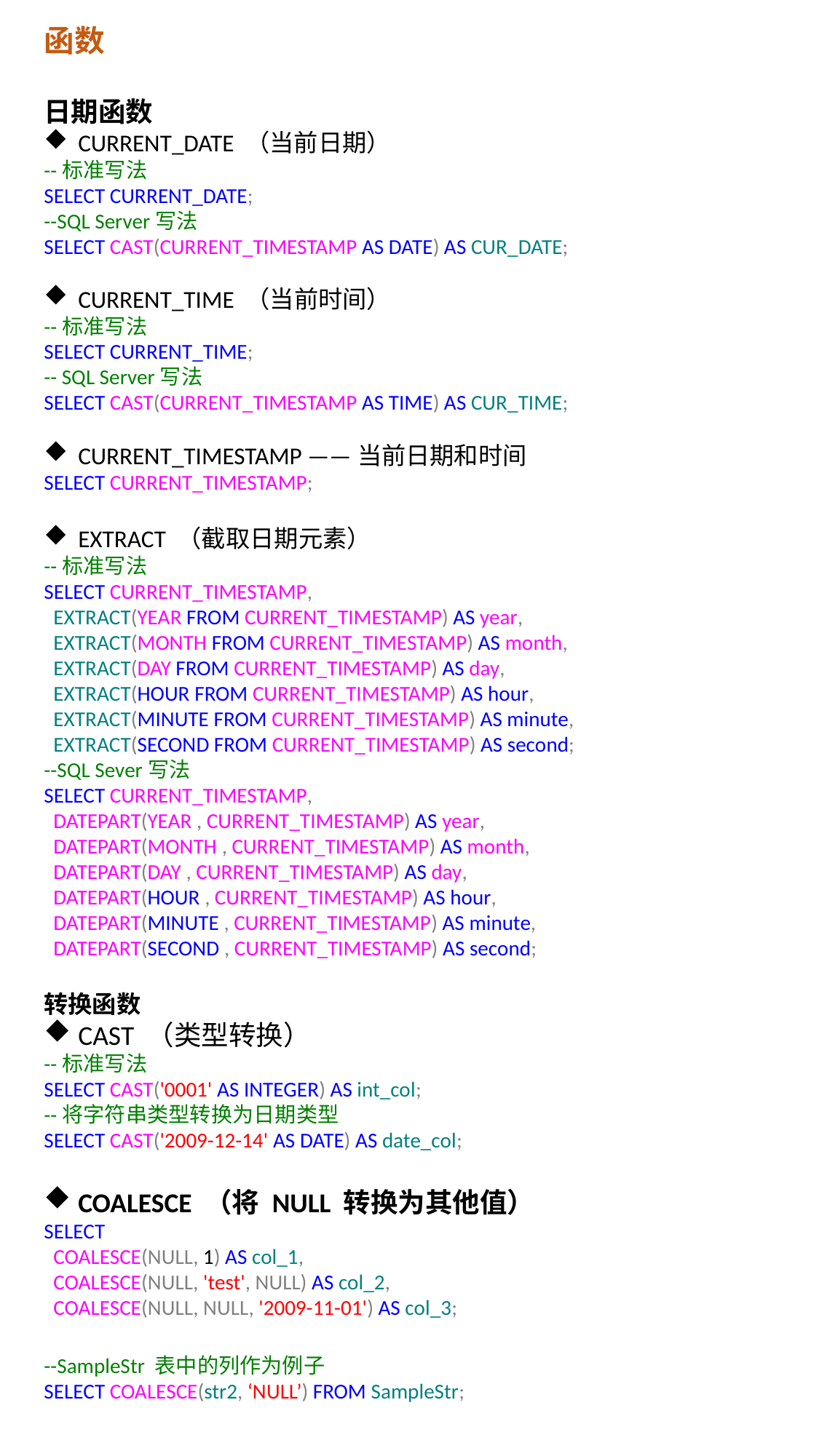

函数

日期函数
CURRENT_DATE （当前日期）
--标准写法
SELECT CURRENT_DATE;
--SQL Server写法
SELECT CAST(CURRENT_TIMESTAMP AS DATE) AS CUR_DATE;

CURRENT_TIME （当前时间）
--标准写法
SELECT CURRENT_TIME;
-- SQL Server写法
SELECT CAST(CURRENT_TIMESTAMP AS TIME) AS CUR_TIME;

CURRENT_TIMESTAMP ——当前日期和时间
SELECT CURRENT_TIMESTAMP;

EXTRACT （截取日期元素）
--标准写法
SELECT CURRENT_TIMESTAMP,
  EXTRACT(YEAR FROM CURRENT_TIMESTAMP) AS year,
  EXTRACT(MONTH FROM CURRENT_TIMESTAMP) AS month,
  EXTRACT(DAY FROM CURRENT_TIMESTAMP) AS day,
  EXTRACT(HOUR FROM CURRENT_TIMESTAMP) AS hour,
  EXTRACT(MINUTE FROM CURRENT_TIMESTAMP) AS minute,
  EXTRACT(SECOND FROM CURRENT_TIMESTAMP) AS second;
--SQL Sever写法
SELECT CURRENT_TIMESTAMP,
  DATEPART(YEAR , CURRENT_TIMESTAMP) AS year,
  DATEPART(MONTH , CURRENT_TIMESTAMP) AS month,
  DATEPART(DAY , CURRENT_TIMESTAMP) AS day,
  DATEPART(HOUR , CURRENT_TIMESTAMP) AS hour,
  DATEPART(MINUTE , CURRENT_TIMESTAMP) AS minute,
  DATEPART(SECOND , CURRENT_TIMESTAMP) AS second;

转换函数
CAST （类型转换）
--标准写法
SELECT CAST('0001' AS INTEGER) AS int_col;
--将字符串类型转换为日期类型
SELECT CAST('2009-12-14' AS DATE) AS date_col;

COALESCE （将 NULL 转换为其他值）
SELECT
  COALESCE(NULL, 1) AS col_1,
  COALESCE(NULL, 'test', NULL) AS col_2,
  COALESCE(NULL, NULL, '2009-11-01') AS col_3;

--SampleStr 表中的列作为例子
SELECT COALESCE(str2, ‘NULL’) FROM SampleStr;